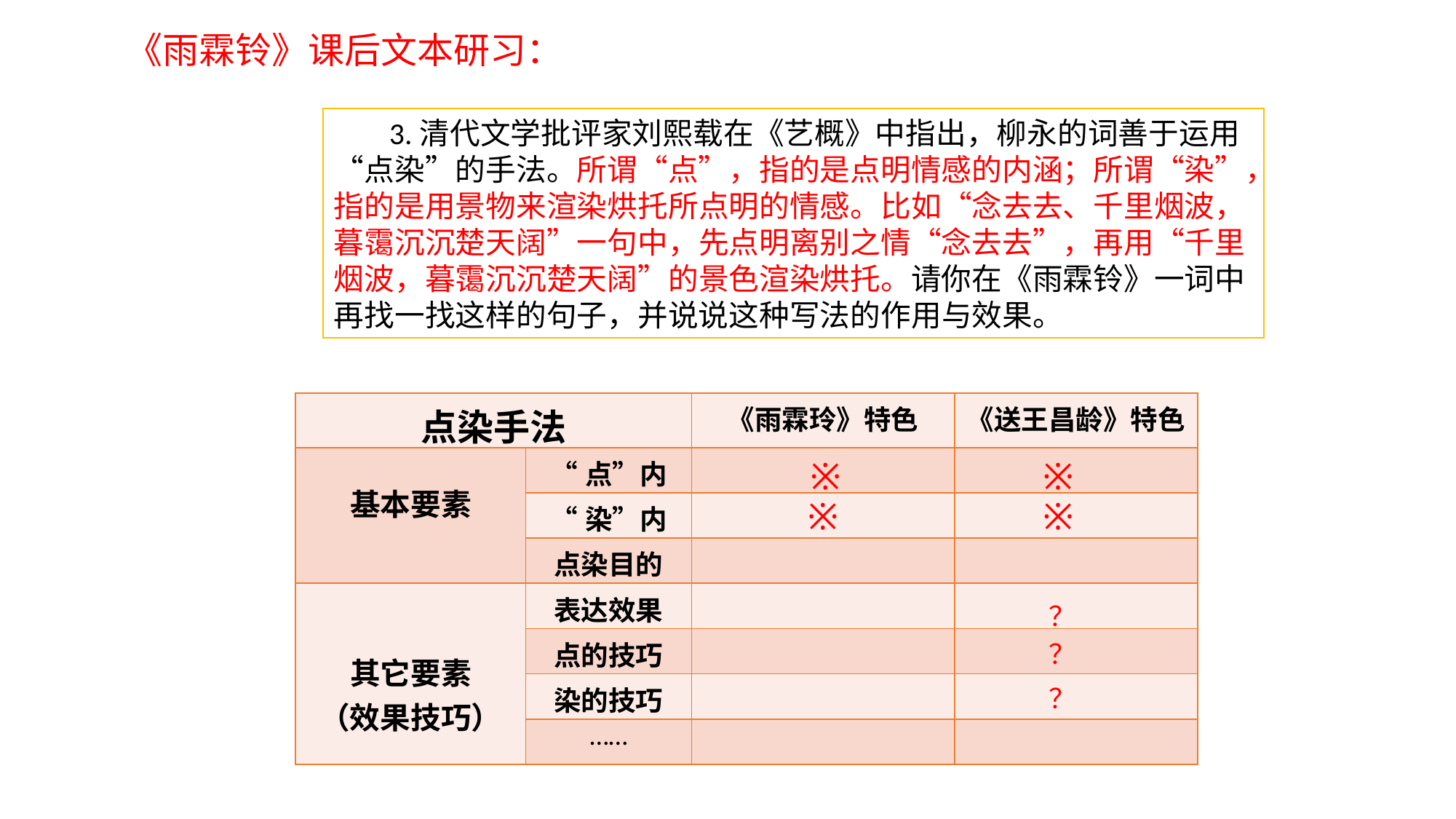

《雨霖铃》课后文本研习：
        3.清代文学批评家刘熙载在《艺概》中指出，柳永的词善于运用“点染”的手法。所谓“点”，指的是点明情感的内涵；所谓“染”，指的是用景物来渲染烘托所点明的情感。比如“念去去、千里烟波，暮霭沉沉楚天阔”一句中，先点明离别之情“念去去”，再用“千里烟波，暮霭沉沉楚天阔”的景色渲染烘托。请你在《雨霖铃》一词中再找一找这样的句子，并说说这种写法的作用与效果。
| 点染手法 |  | 《雨霖玲》特色 | 《送王昌龄》特色 |
| --- | --- | --- | --- |
| 基本要素 | “点”内容 |  |  |
|  | “染”内容 |  |  |
|  | 点染目的 |  |  |
| 其它要素 （效果技巧） | 表达效果 |  |  |
|  | 点的技巧 |  |  |
|  | 染的技巧 |  |  |
|  | …… |  |  |
※
※
※
※
？
？
？